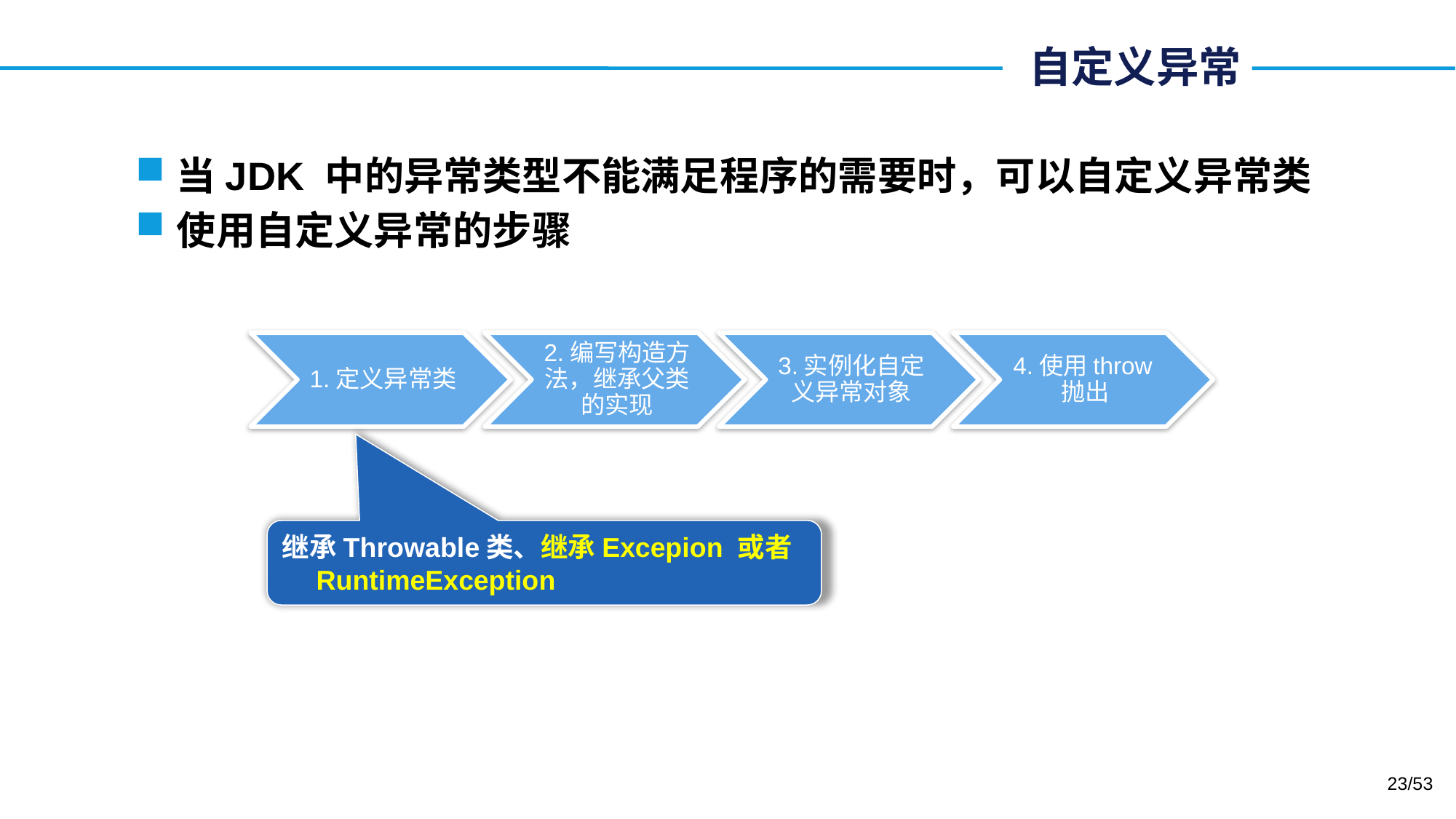

# 自定义异常
当JDK 中的异常类型不能满足程序的需要时，可以自定义异常类
使用自定义异常的步骤
1.定义异常类
2.编写构造方法，继承父类的实现
3.实例化自定义异常对象
4.使用throw抛出
继承Throwable类、继承Excepion 或者RuntimeException
23/53